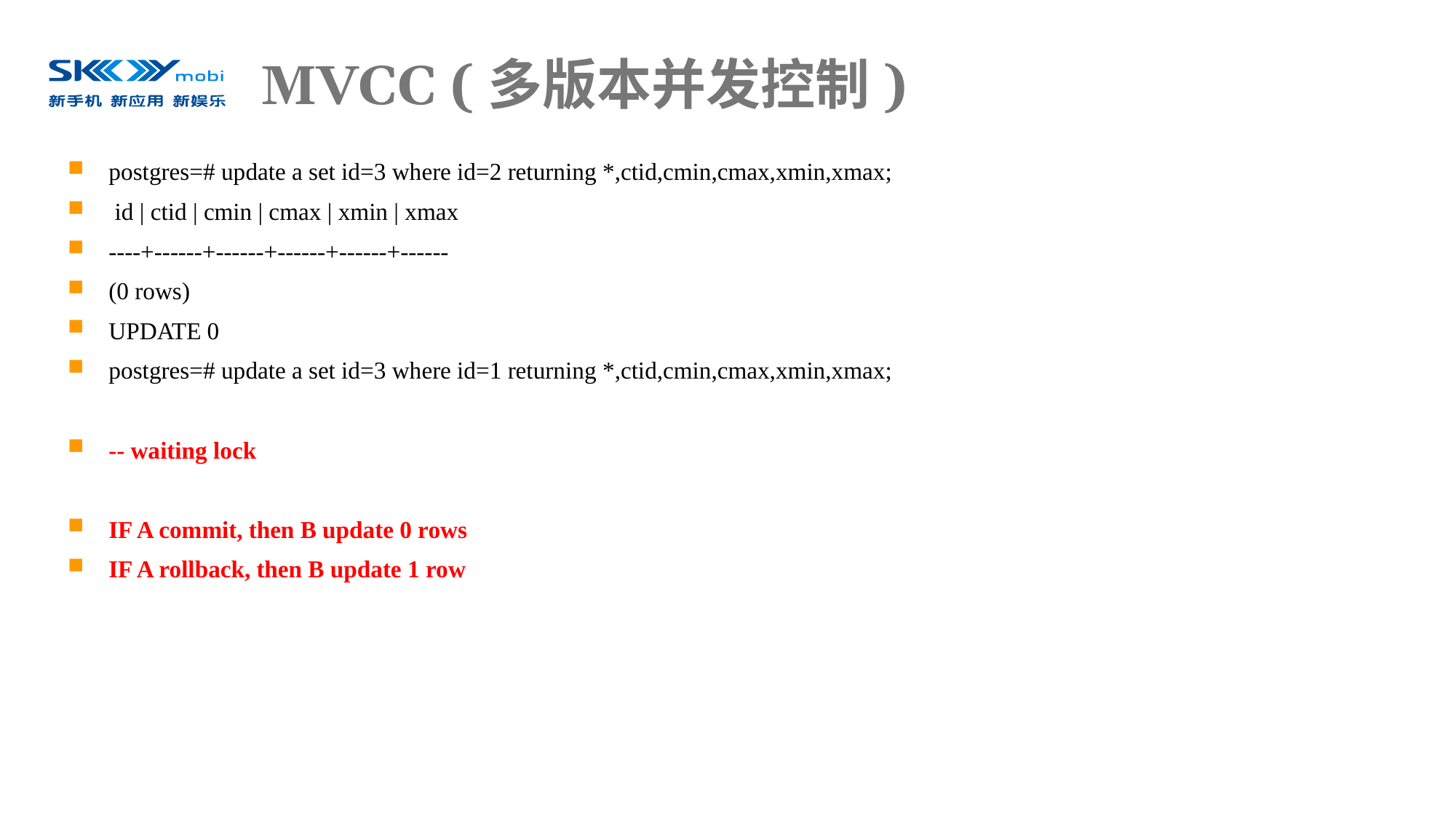

# MVCC (多版本并发控制)
postgres=# update a set id=3 where id=2 returning *,ctid,cmin,cmax,xmin,xmax;
 id | ctid | cmin | cmax | xmin | xmax
----+------+------+------+------+------
(0 rows)
UPDATE 0
postgres=# update a set id=3 where id=1 returning *,ctid,cmin,cmax,xmin,xmax;

-- waiting lock

IF A commit, then B update 0 rows
IF A rollback, then B update 1 row